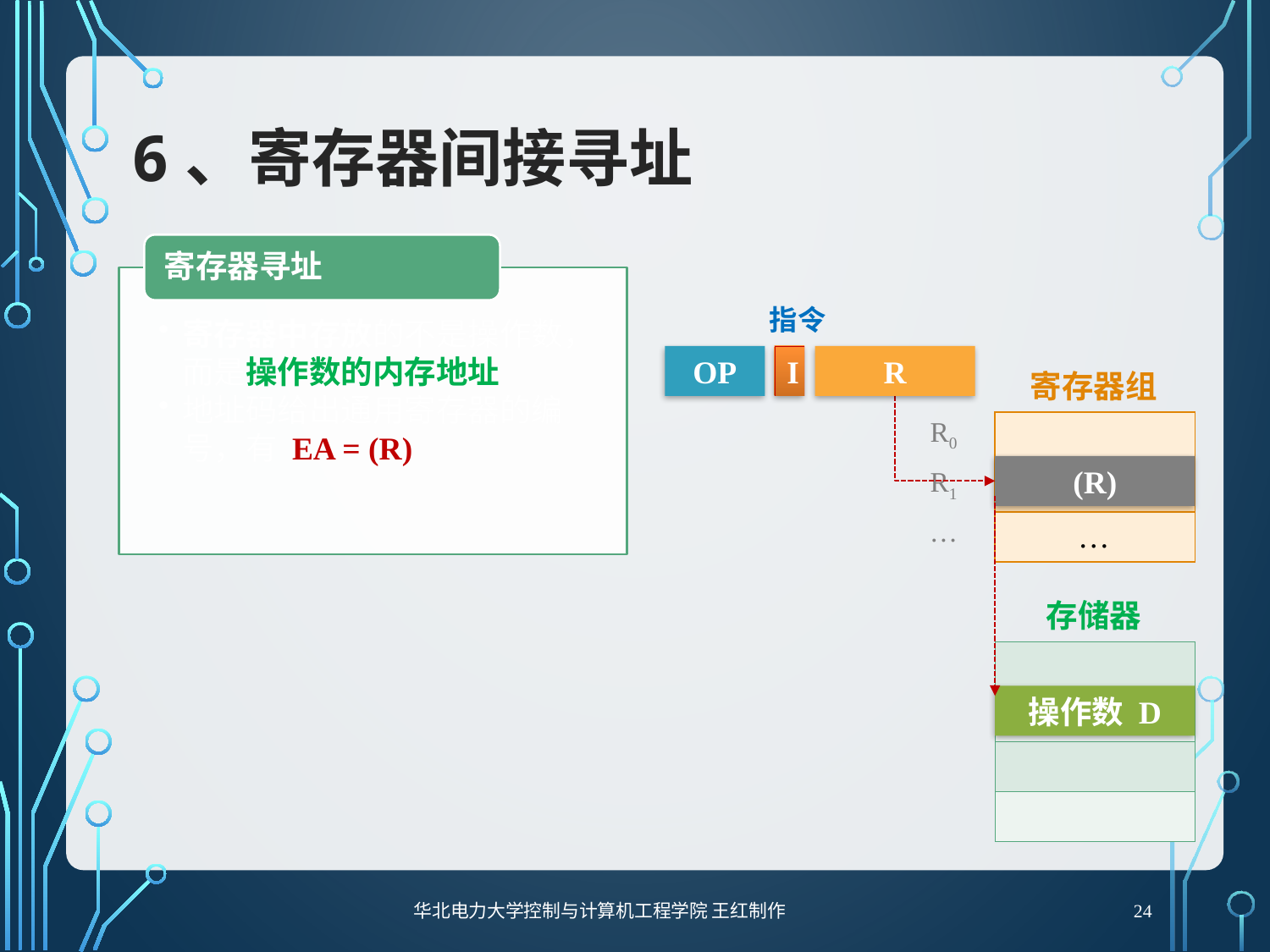

# 6、寄存器间接寻址
寄存器中存放的不是操作数，而是操作数的内存地址
地址码给出通用寄存器的编号，有 EA = (R)
寄存器寻址
指令
OP
R
I
|  | 寄存器组 |
| --- | --- |
| R0 |  |
| R1 |  |
| … | … |
(R)
| 存储器 |
| --- |
|  |
|  |
|  |
|  |
操作数 D
24
华北电力大学控制与计算机工程学院 王红制作